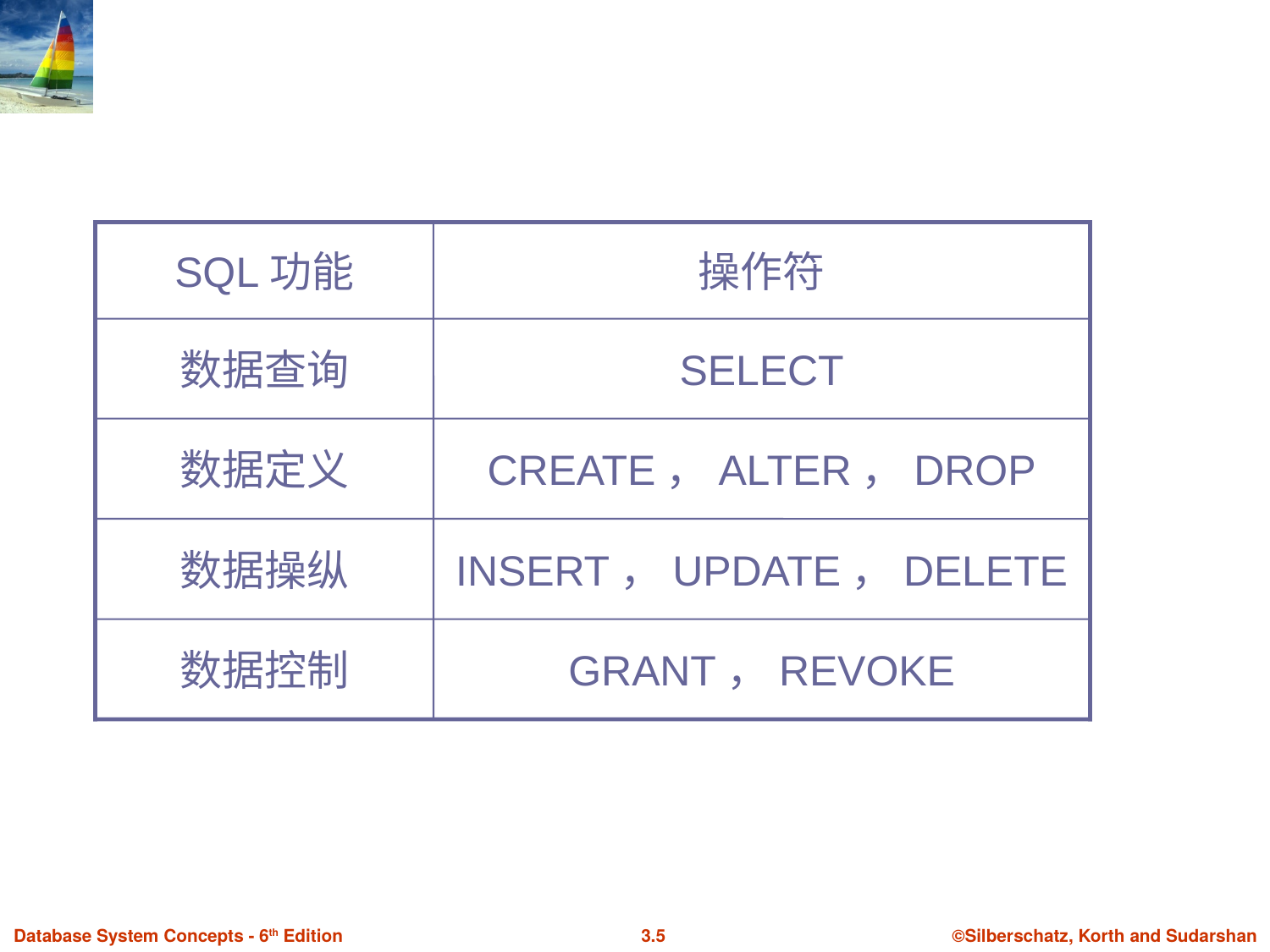

SQL功能

操作符

数据查询

SELECT
数据定义

CREATE，ALTER，DROP
数据操纵

INSERT，UPDATE，DELETE
数据控制

GRANT，REVOKE